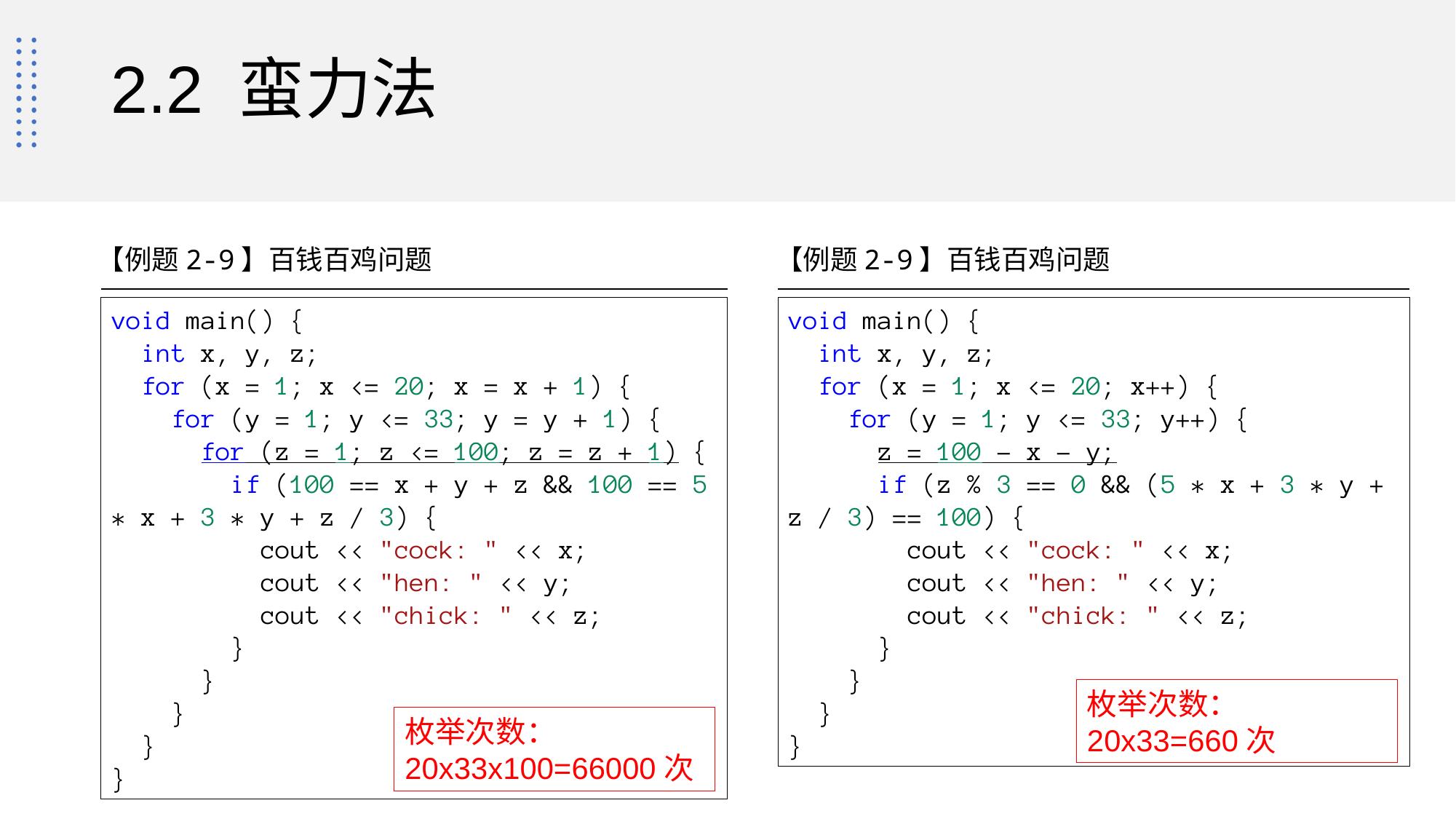

# 2.2 蛮力法
【例题2-9】百钱百鸡问题
void main() {
  int x, y, z;
  for (x = 1; x <= 20; x = x + 1) {
    for (y = 1; y <= 33; y = y + 1) {
      for (z = 1; z <= 100; z = z + 1) {
        if (100 == x + y + z && 100 == 5 * x + 3 * y + z / 3) {
          cout << "cock: " << x;
          cout << "hen: " << y;
          cout << "chick: " << z;
        }
      }
    }
  }
}
【例题2-9】百钱百鸡问题
void main() {
  int x, y, z;
  for (x = 1; x <= 20; x++) {
    for (y = 1; y <= 33; y++) {
      z = 100 - x - y;
      if (z % 3 == 0 && (5 * x + 3 * y + z / 3) == 100) {
        cout << "cock: " << x;
        cout << "hen: " << y;
        cout << "chick: " << z;
      }
    }
  }
}
枚举次数：
20x33=660次
枚举次数：
20x33x100=66000次